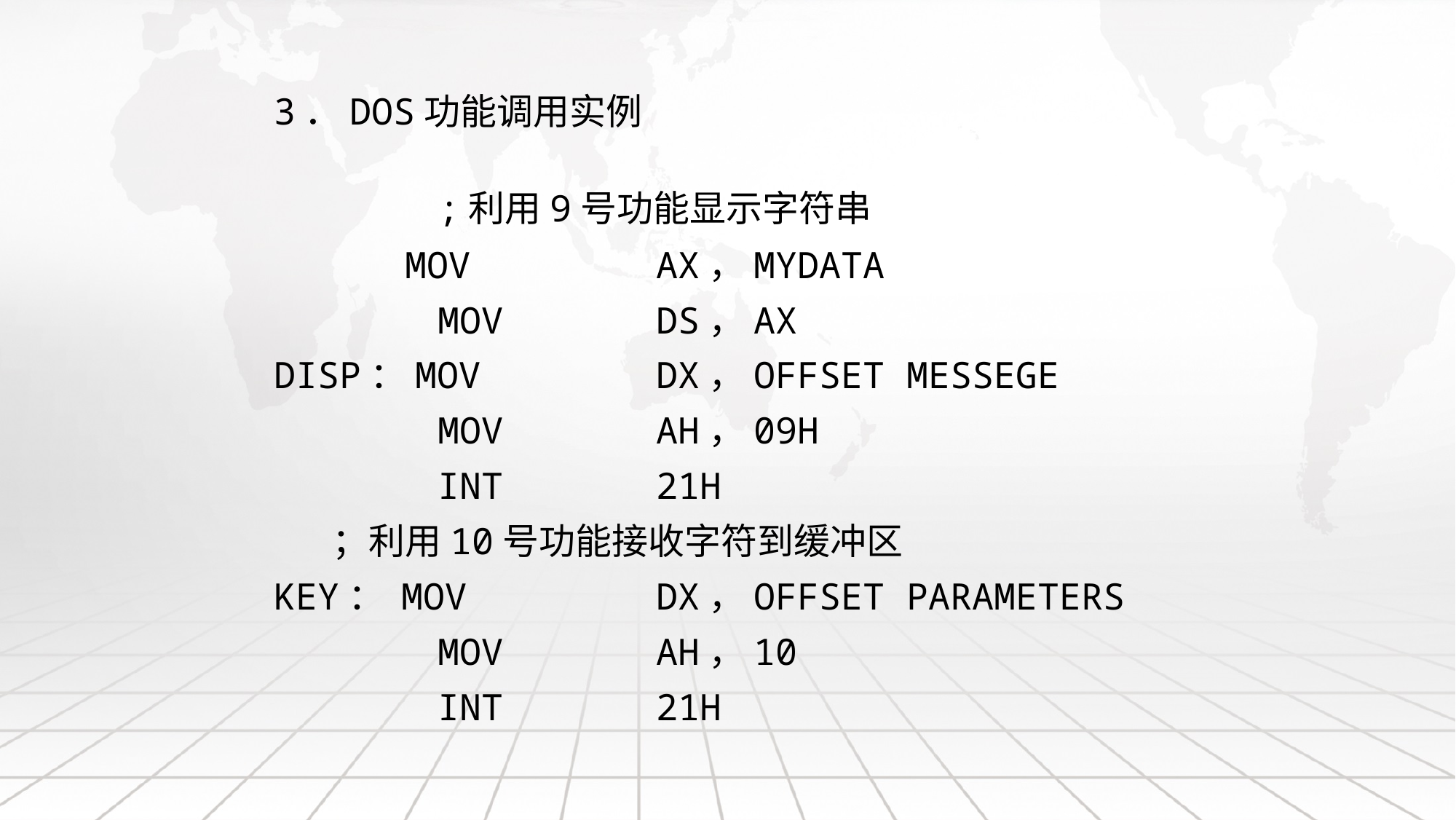

# 3．DOS功能调用实例
		;利用9号功能显示字符串
      MOV		AX，MYDATA
		MOV		DS，AX
DISP：MOV		DX，OFFSET MESSEGE
		MOV		AH，09H
		INT		21H
      ；利用10号功能接收字符到缓冲区
KEY： MOV		DX，OFFSET PARAMETERS
		MOV		AH，10
		INT		21H